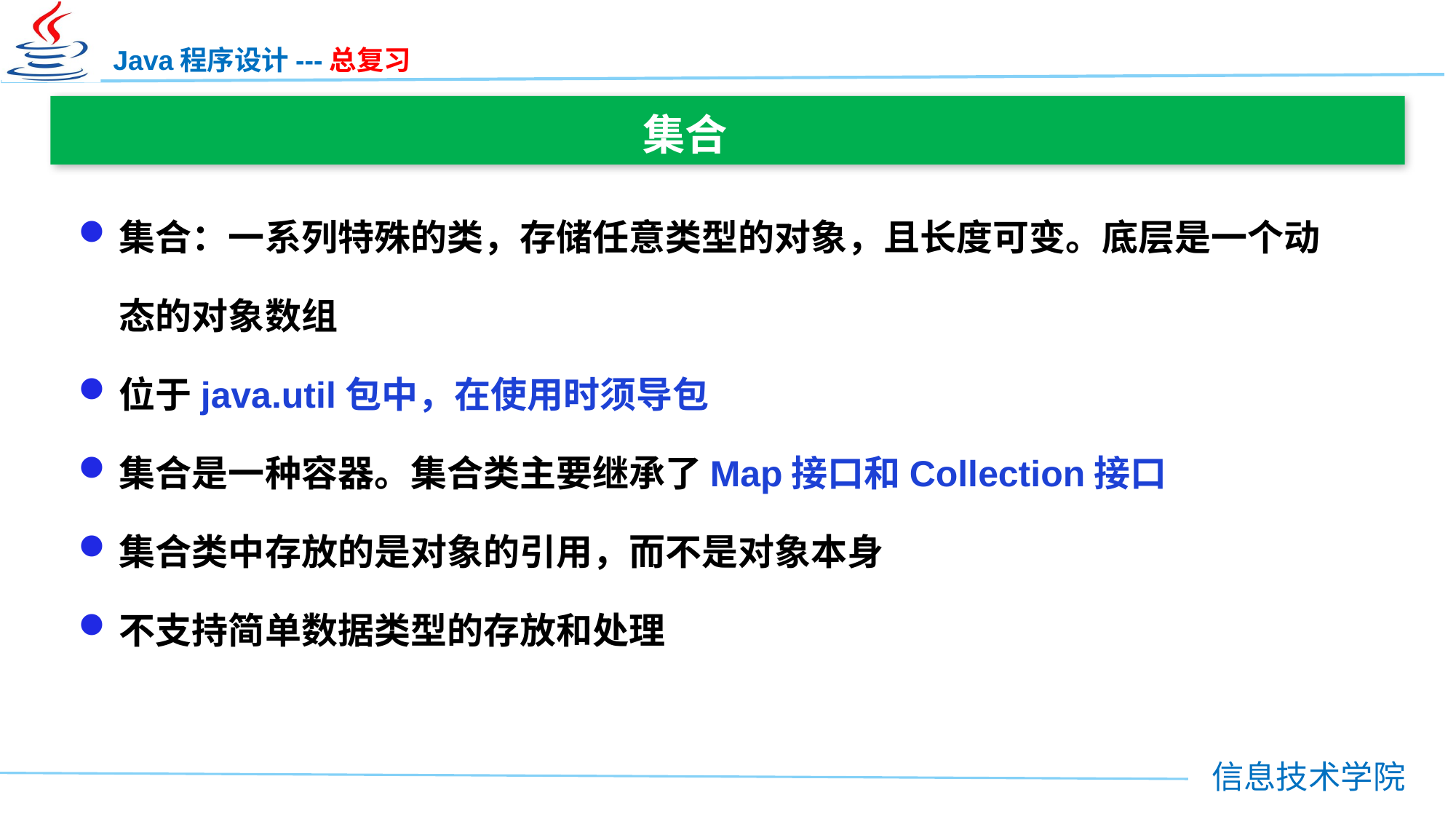

集合
集合：一系列特殊的类，存储任意类型的对象，且长度可变。底层是一个动态的对象数组
位于java.util包中，在使用时须导包
集合是一种容器。集合类主要继承了Map接口和Collection接口
集合类中存放的是对象的引用，而不是对象本身
不支持简单数据类型的存放和处理